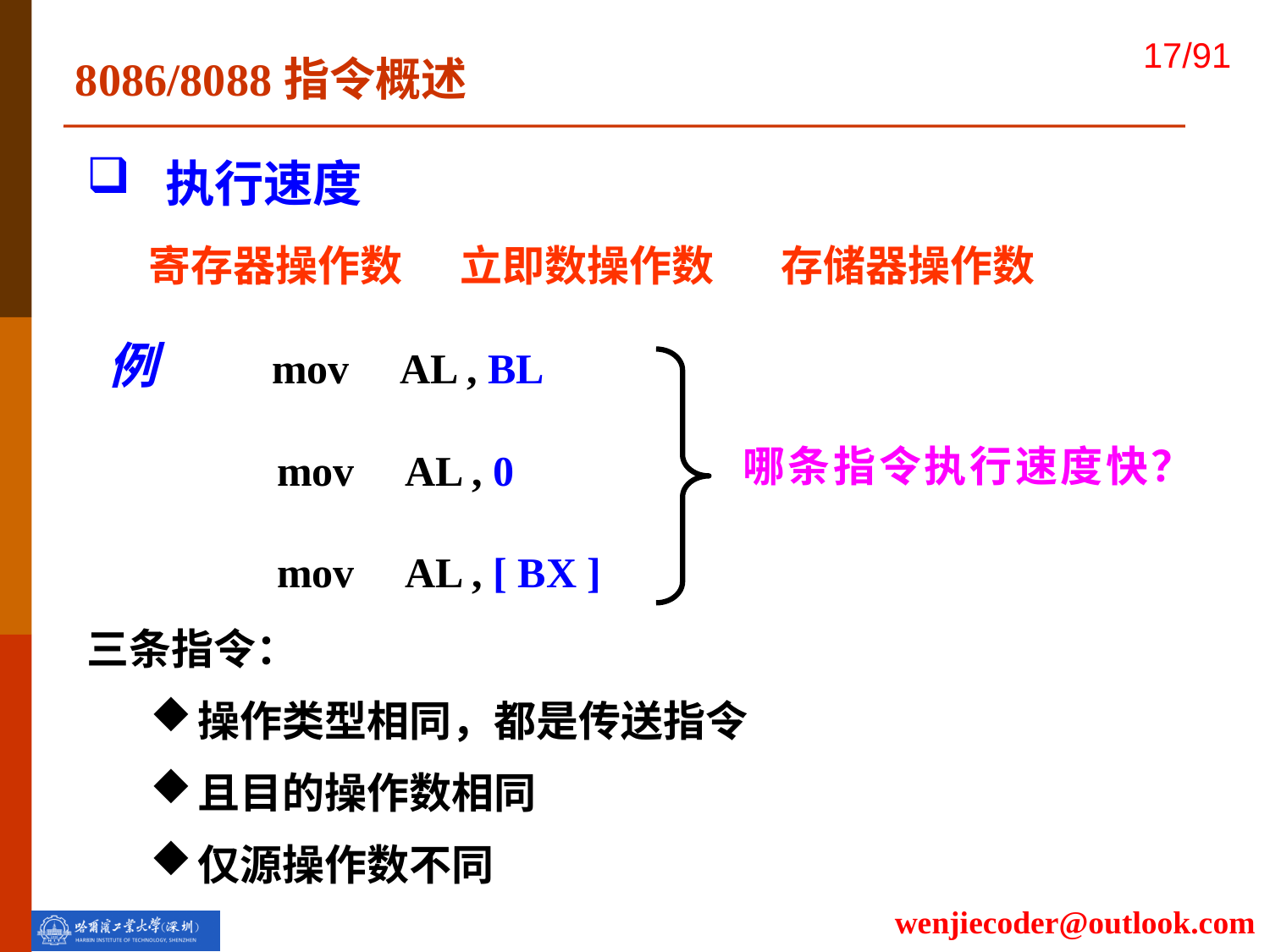

8086/8088指令概述
  执行速度

寄存器操作数      立即数操作数       存储器操作数
例           mov     AL , BL

          mov     AL , 0

          mov     AL , [ BX ]

哪条指令执行速度快？
三条指令：
操作类型相同，都是传送指令
且目的操作数相同
仅源操作数不同